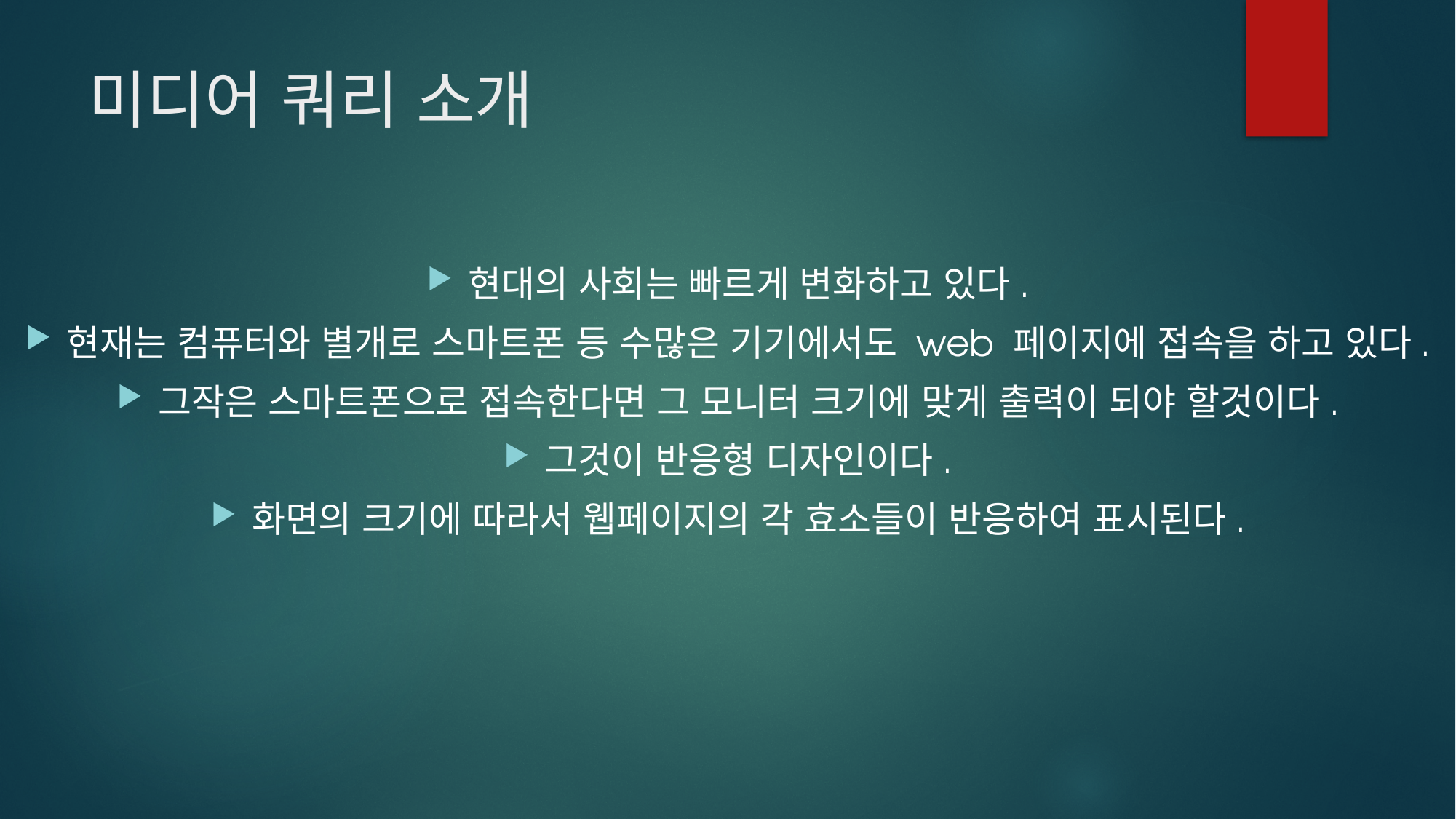

# 미디어 쿼리 소개

현대의 사회는 빠르게 변화하고 있다.
현재는 컴퓨터와 별개로 스마트폰 등 수많은 기기에서도 web 페이지에 접속을 하고 있다.
그작은 스마트폰으로 접속한다면 그 모니터 크기에 맞게 출력이 되야 할것이다.
그것이 반응형 디자인이다.
화면의 크기에 따라서 웹페이지의 각 효소들이 반응하여 표시된다.